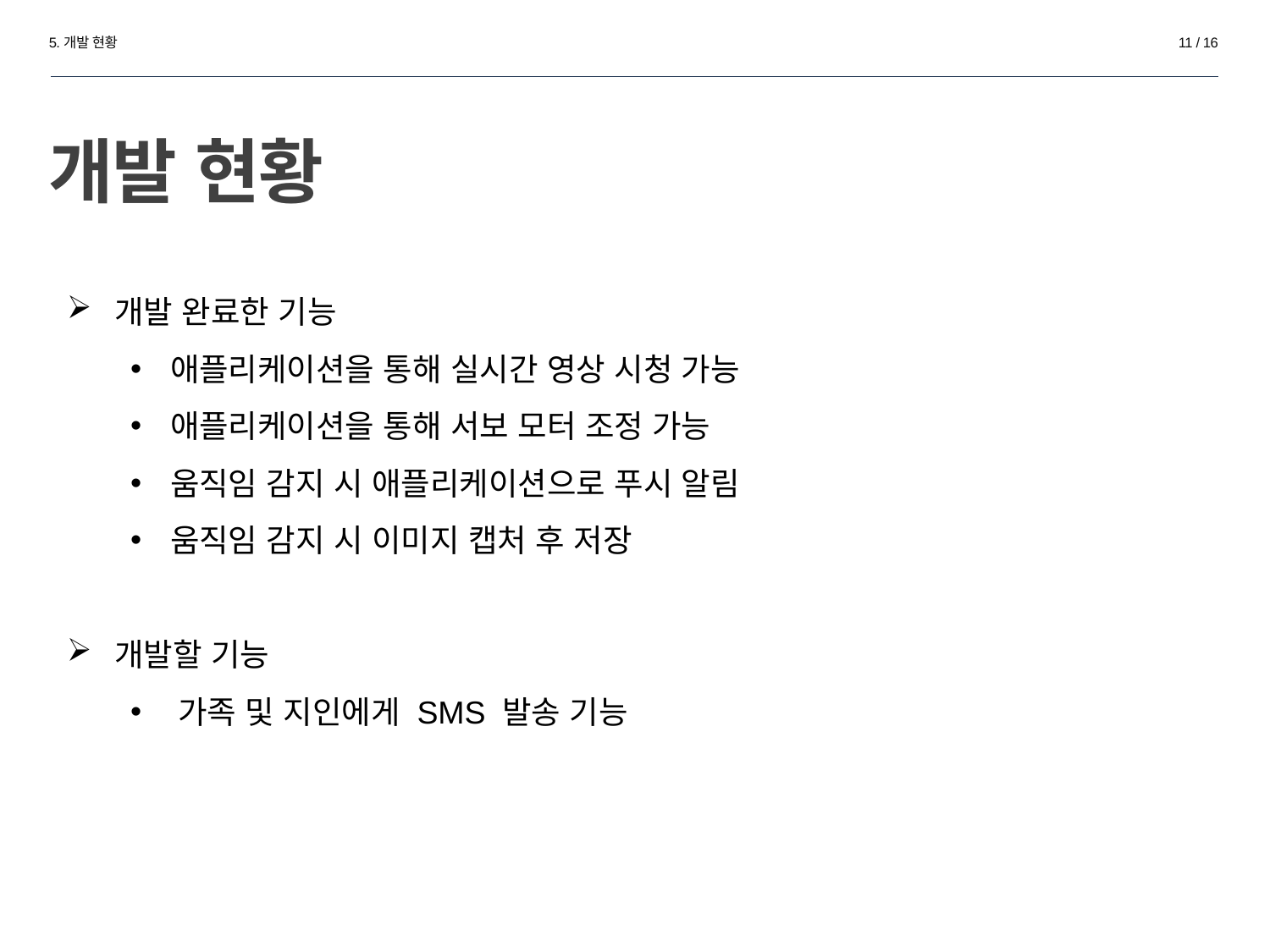

5.개발 현황
11 / 16
# 개발 현황
개발 완료한 기능
애플리케이션을 통해 실시간 영상 시청 가능
애플리케이션을 통해 서보 모터 조정 가능
움직임 감지 시 애플리케이션으로 푸시 알림
움직임 감지 시 이미지 캡처 후 저장

개발할 기능
가족 및 지인에게 SMS 발송 기능